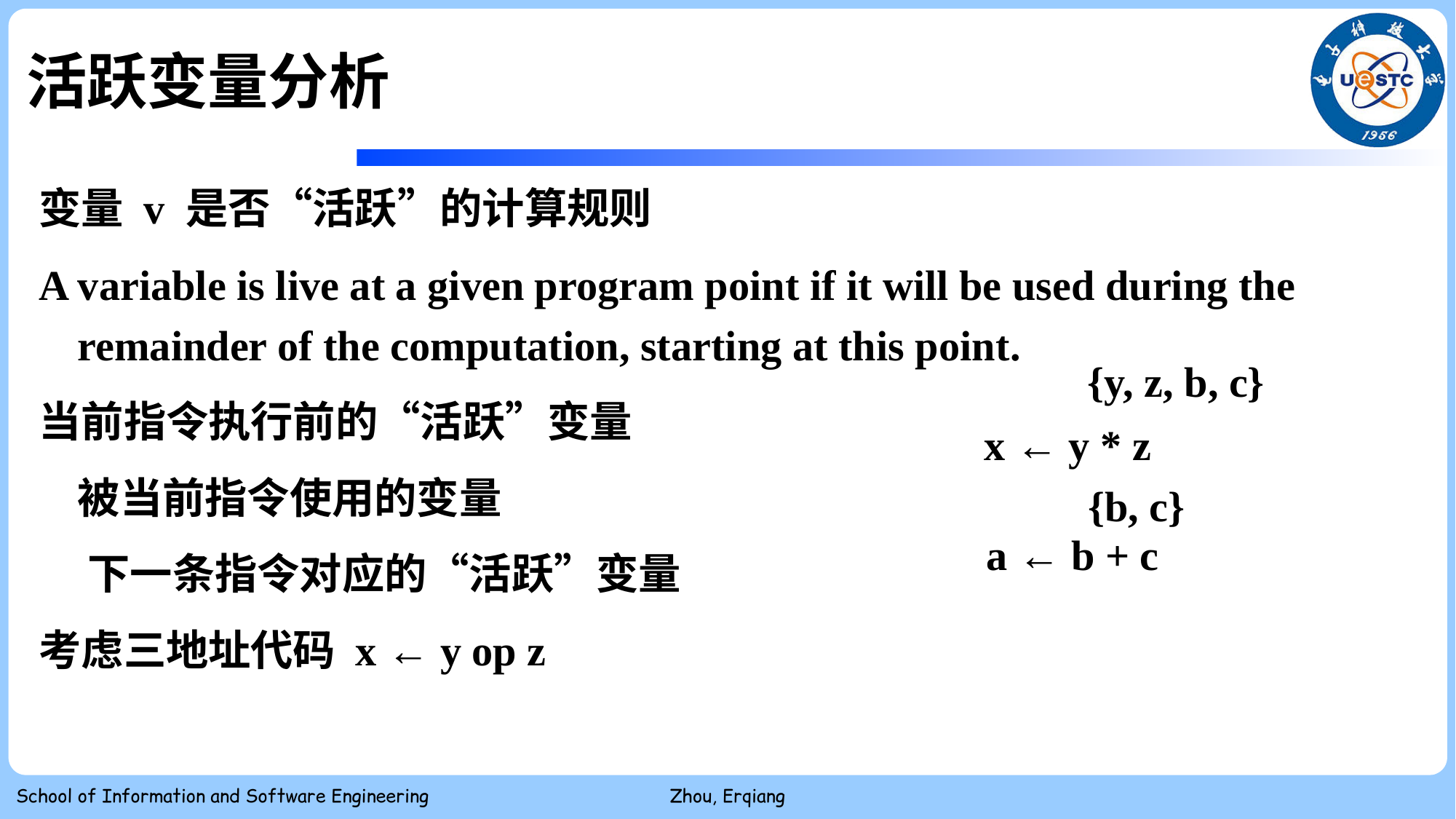

# 活跃变量分析
变量 v 是否“活跃”的计算规则
A variable is live at a given program point if it will be used during the remainder of the computation, starting at this point.
当前指令执行前的“活跃”变量
	被当前指令使用的变量
    下一条指令对应的“活跃”变量
考虑三地址代码 x ← y op z

{y, z, b, c}
{y, z }
x ← y * z
{b, c}
a ← b + c
School of Information and Software Engineering
Zhou, Erqiang
2